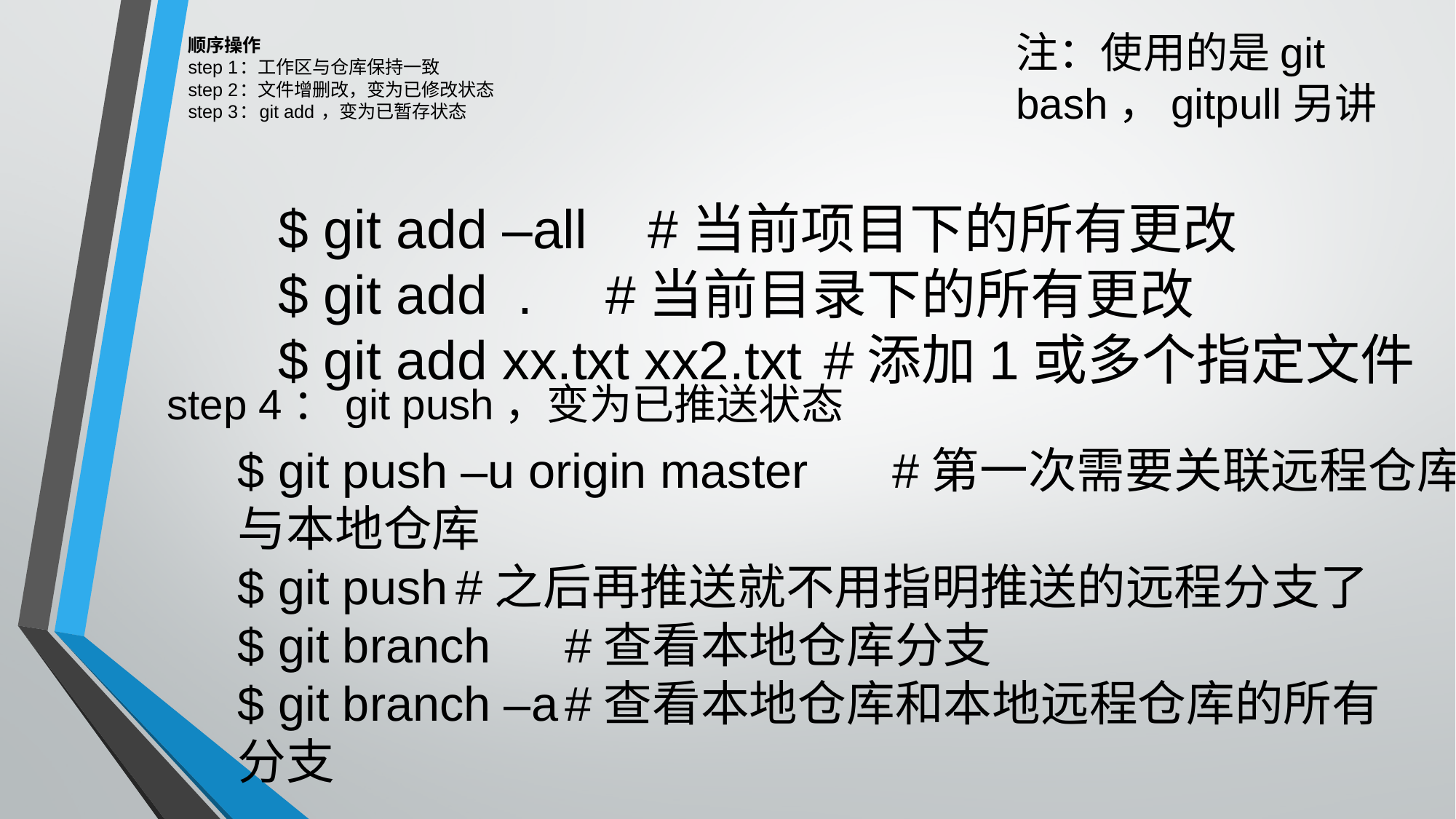

# 顺序操作 step 1：工作区与仓库保持一致 step 2：文件增删改，变为已修改状态 step 3：git add ，变为已暂存状态
注：使用的是git bash，gitpull另讲
$ git add –all    #当前项目下的所有更改
$ git add  .	#当前目录下的所有更改
$ git add xx.txt xx2.txt	#添加1或多个指定文件

step 4：git push，变为已推送状态
$ git push –u origin master	#第一次需要关联远程仓库
与本地仓库
$ git push	#之后再推送就不用指明推送的远程分支了
$ git branch	#查看本地仓库分支
$ git branch –a	#查看本地仓库和本地远程仓库的所有
分支